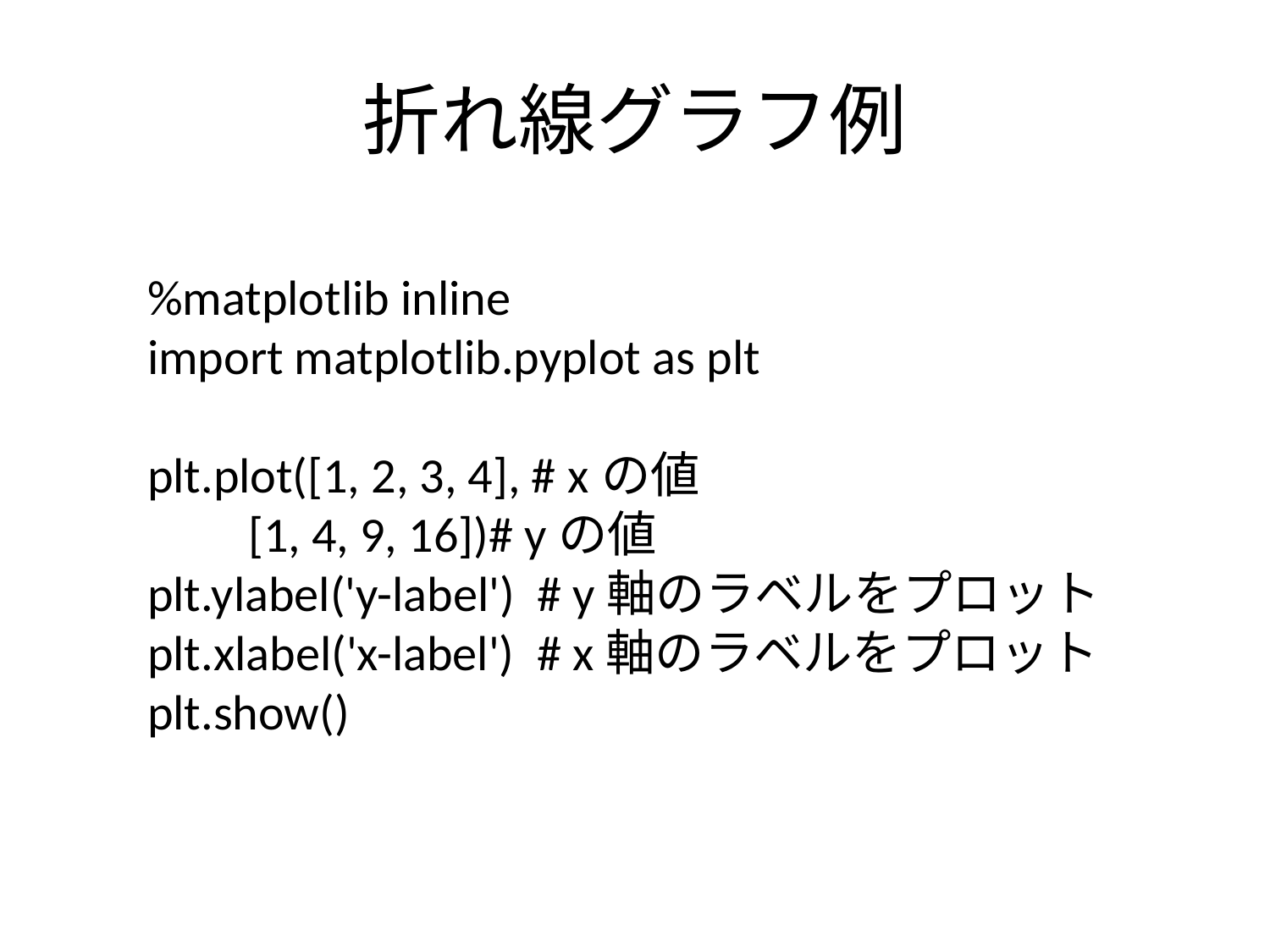

# 折れ線グラフ例

%matplotlib inline
import matplotlib.pyplot as plt

plt.plot([1, 2, 3, 4], # xの値
         [1, 4, 9, 16])# yの値
plt.ylabel('y-label')  # y軸のラベルをプロット
plt.xlabel('x-label')  # x軸のラベルをプロット
plt.show()